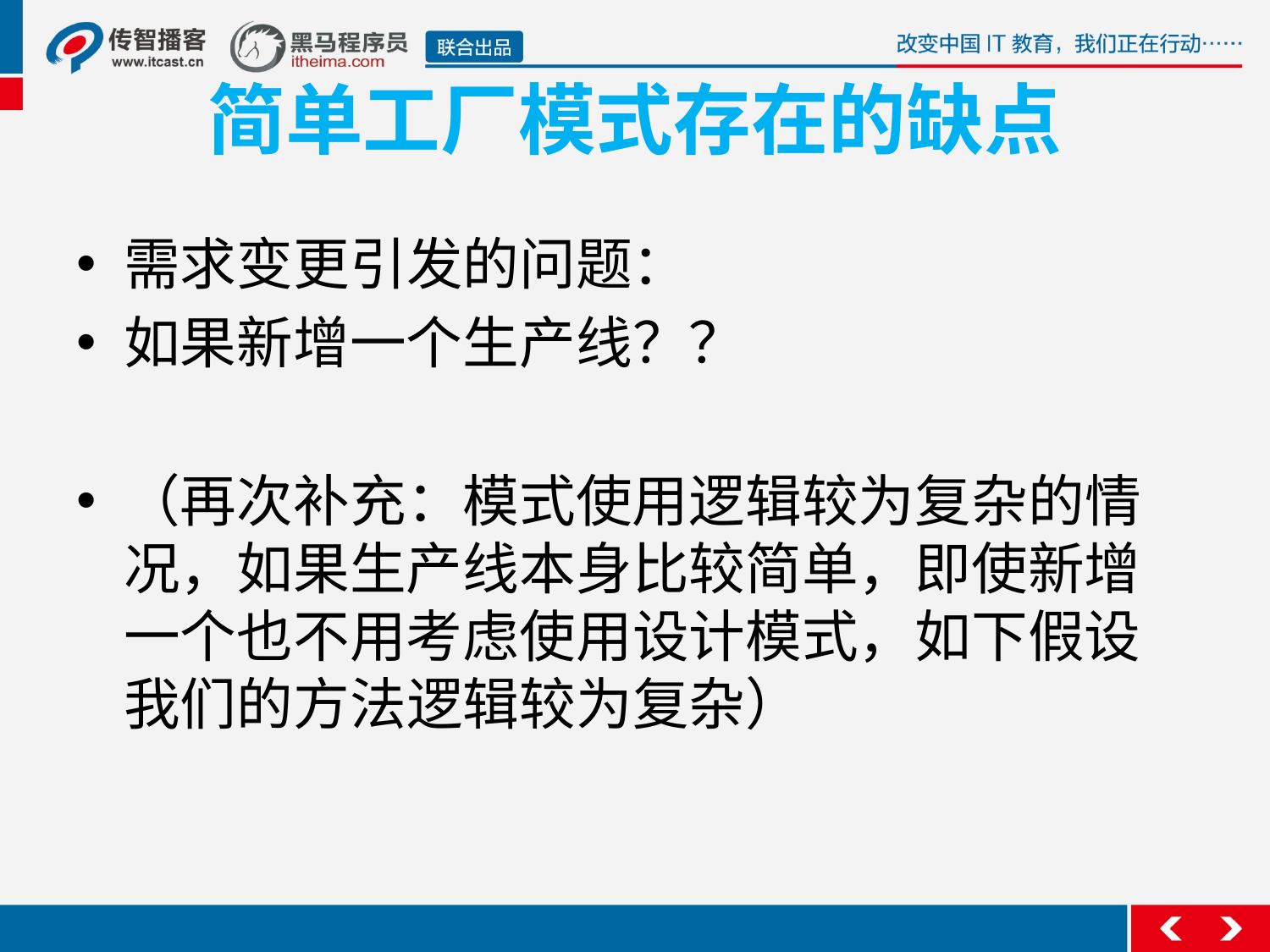

# 简单工厂模式存在的缺点
需求变更引发的问题：
如果新增一个生产线？？

（再次补充：模式使用逻辑较为复杂的情况，如果生产线本身比较简单，即使新增一个也不用考虑使用设计模式，如下假设我们的方法逻辑较为复杂）